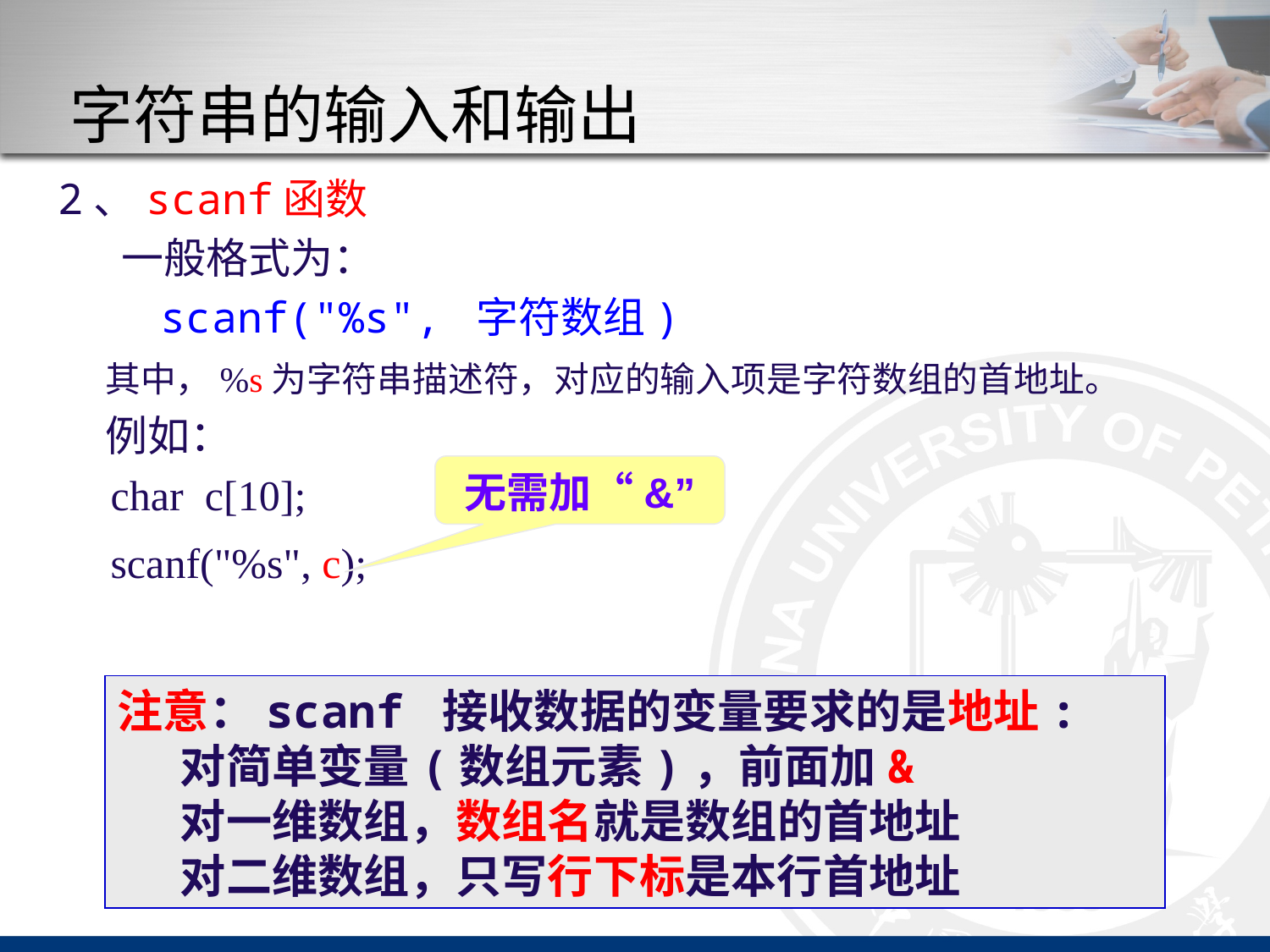

# 字符串的输入和输出
2、scanf函数
一般格式为：
	scanf("%s", 字符数组)
	其中，%s为字符串描述符，对应的输入项是字符数组的首地址。
	例如：
     char  c[10];
     scanf("%s", c);
无需加“&”
注意：scanf 接收数据的变量要求的是地址:
     对简单变量(数组元素)，前面加&
     对一维数组，数组名就是数组的首地址
     对二维数组，只写行下标是本行首地址